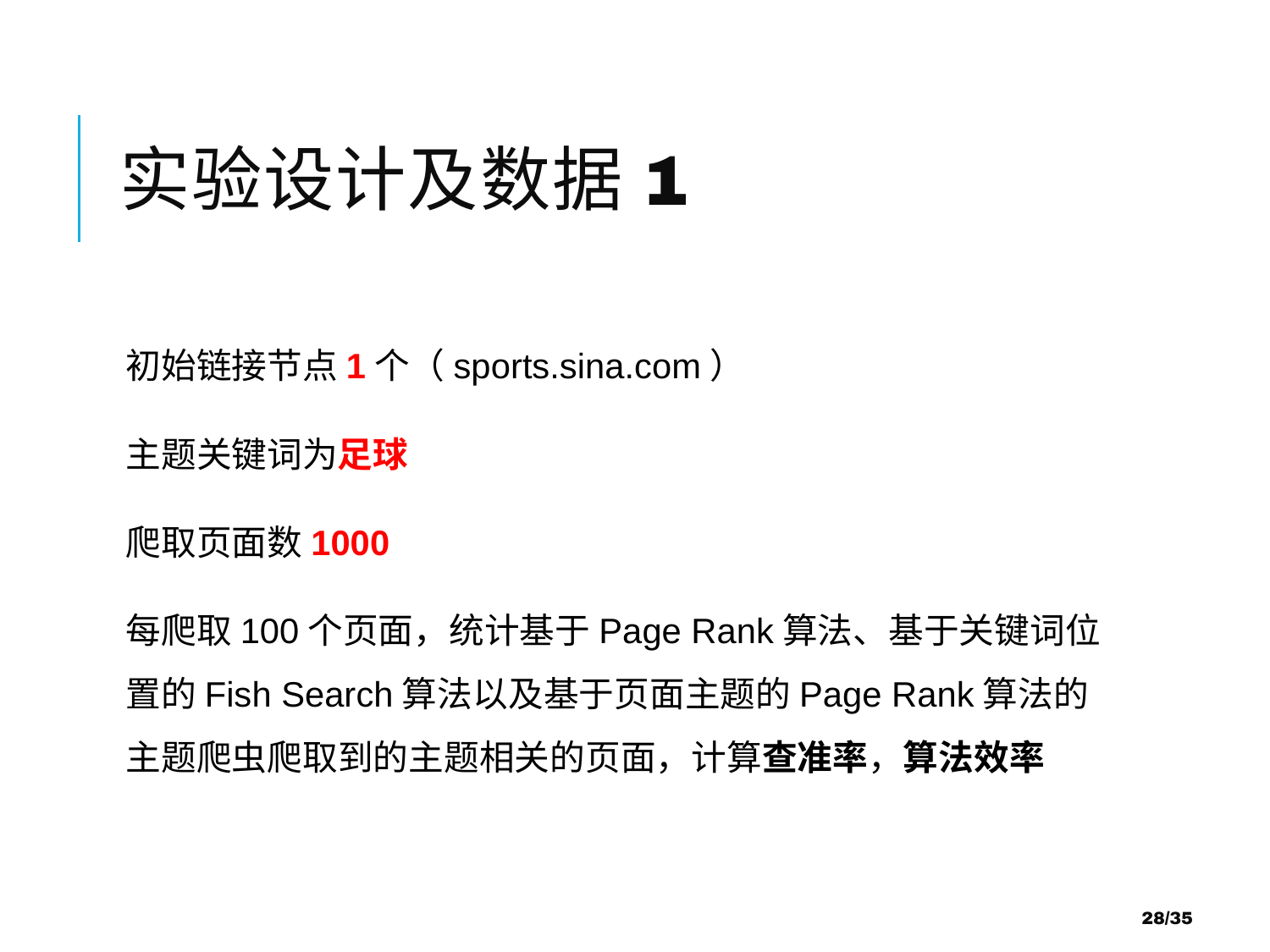

# 实验设计及数据1
初始链接节点1个（sports.sina.com）
主题关键词为足球
爬取页面数1000
每爬取100个页面，统计基于Page Rank算法、基于关键词位置的Fish Search算法以及基于页面主题的Page Rank算法的主题爬虫爬取到的主题相关的页面，计算查准率，算法效率

28/35